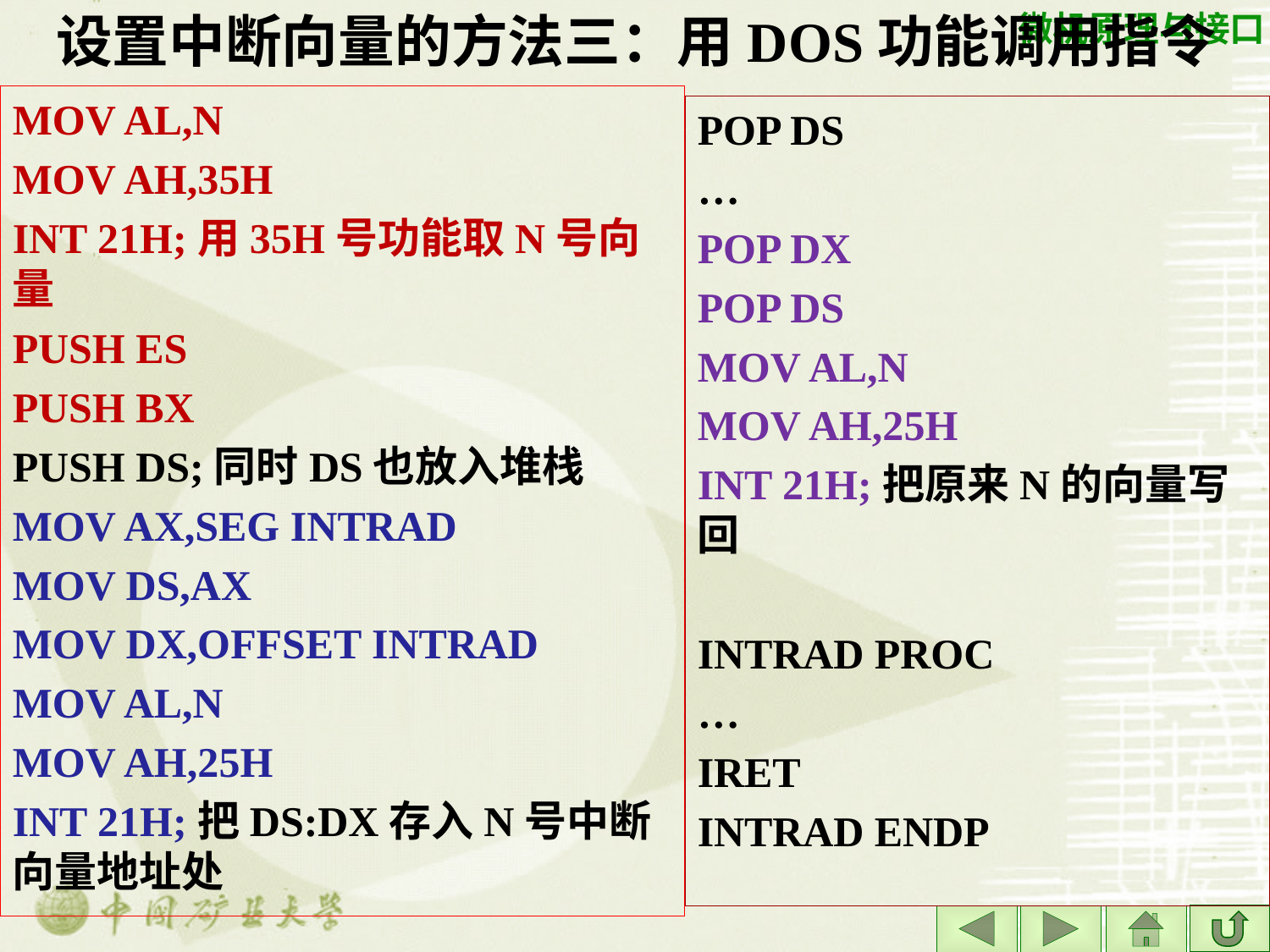

# 设置中断向量的方法三：用DOS功能调用指令
MOV AL,N
MOV AH,35H
INT 21H;用35H号功能取N号向量
PUSH ES
PUSH BX
PUSH DS;同时DS也放入堆栈
MOV AX,SEG INTRAD
MOV DS,AX
MOV DX,OFFSET INTRAD
MOV AL,N
MOV AH,25H
INT 21H;把DS:DX存入N号中断向量地址处
POP DS
…
POP DX
POP DS
MOV AL,N
MOV AH,25H
INT 21H;把原来N的向量写回

INTRAD PROC
…
IRET
INTRAD ENDP